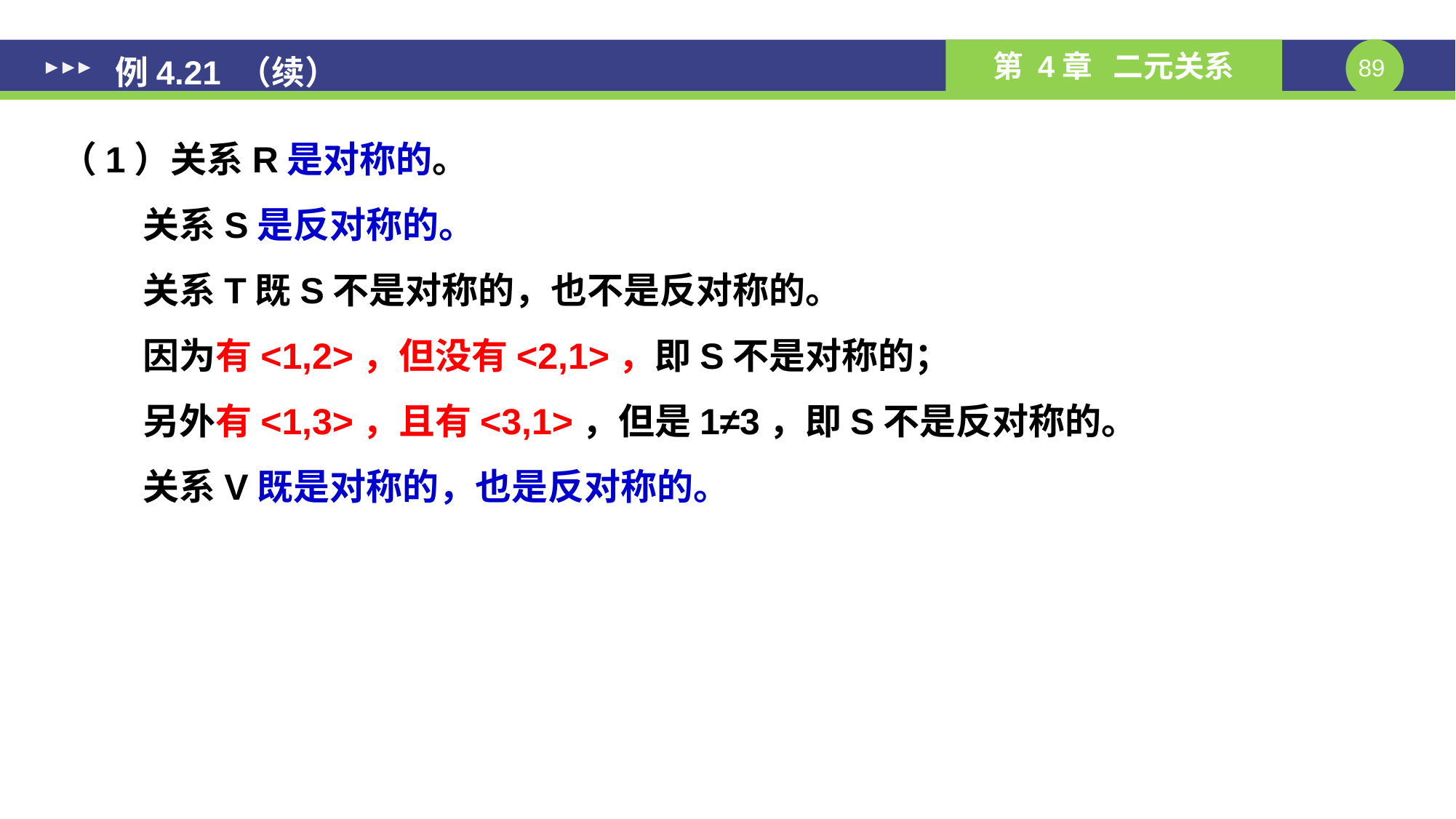

# 例4.21 （续）
（1）关系R是对称的。
         关系S是反对称的。
         关系T既S不是对称的，也不是反对称的。
         因为有<1,2>，但没有<2,1>，即S不是对称的；
         另外有<1,3>，且有<3,1>，但是1≠3，即S不是反对称的。
         关系V既是对称的，也是反对称的。